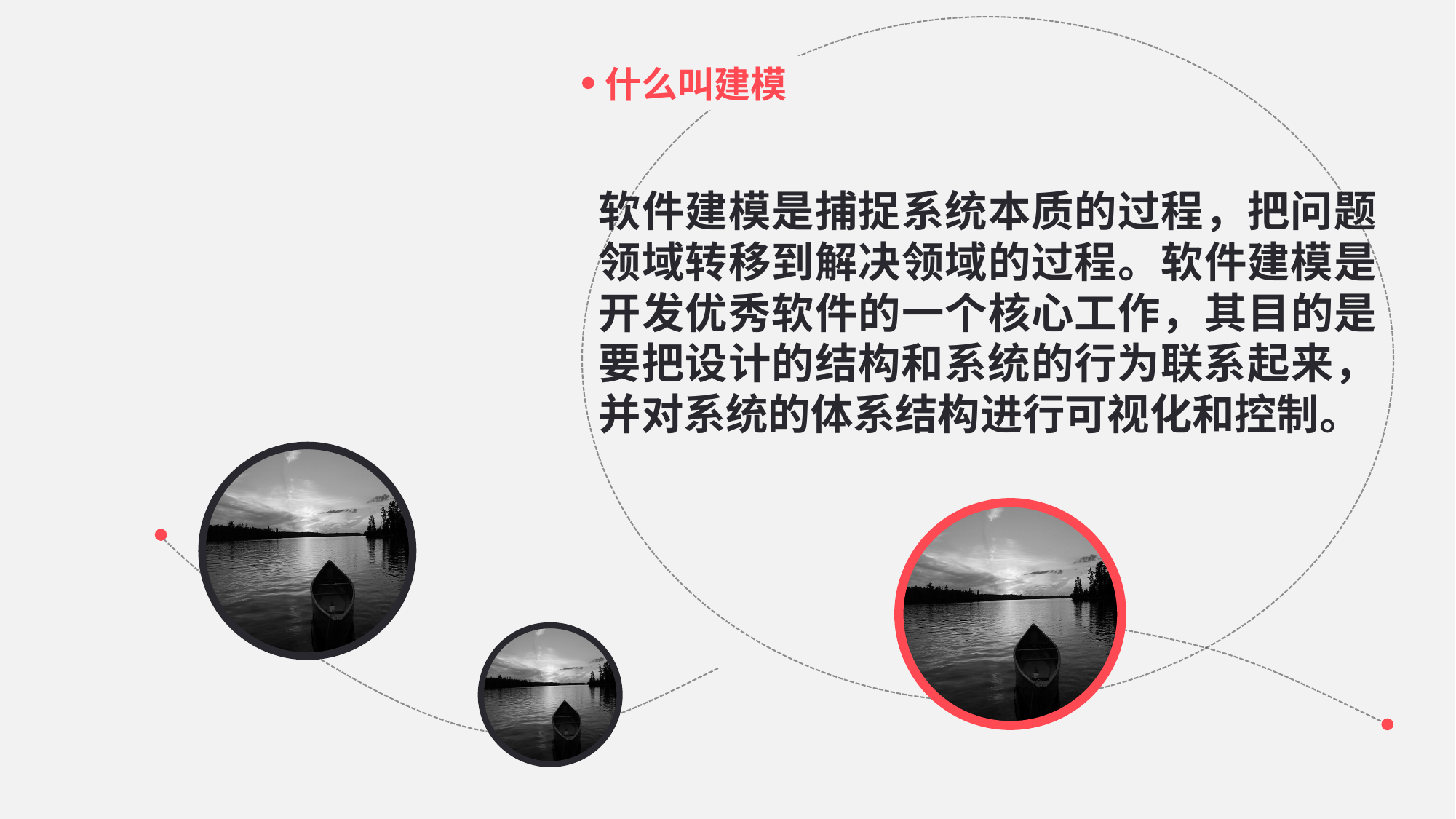

什么叫建模

软件建模是捕捉系统本质的过程，把问题领域转移到解决领域的过程。软件建模是开发优秀软件的一个核心工作，其目的是要把设计的结构和系统的行为联系起来，并对系统的体系结构进行可视化和控制。